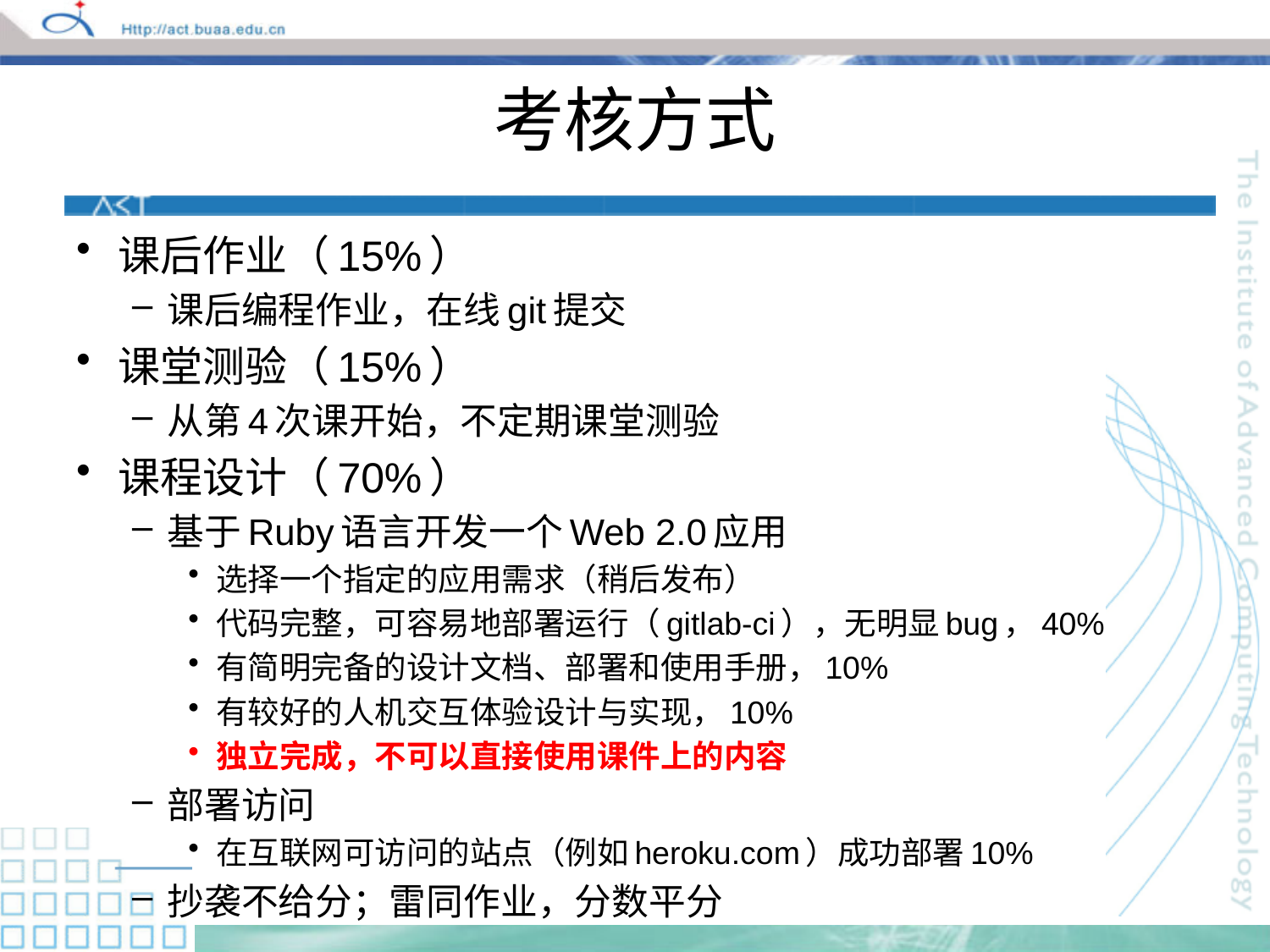

# 考核方式
课后作业（15%）
课后编程作业，在线git提交
课堂测验（15%）
从第4次课开始，不定期课堂测验
课程设计（70%）
基于Ruby语言开发一个Web 2.0应用
选择一个指定的应用需求（稍后发布）
代码完整，可容易地部署运行（gitlab-ci），无明显bug，40%
有简明完备的设计文档、部署和使用手册，10%
有较好的人机交互体验设计与实现，10%
独立完成，不可以直接使用课件上的内容
部署访问
在互联网可访问的站点（例如heroku.com）成功部署10%
抄袭不给分；雷同作业，分数平分